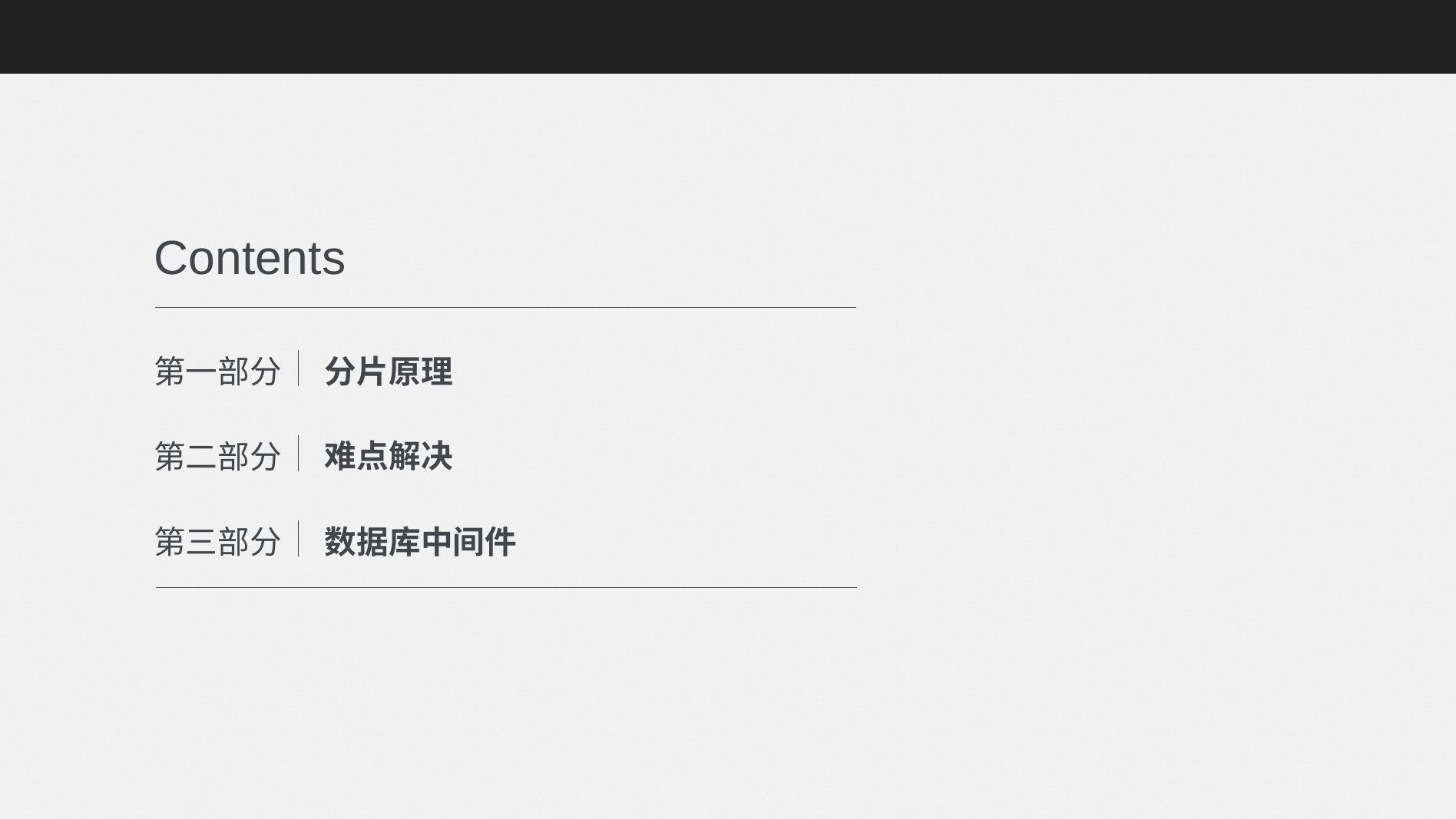

Contents

分片原理
第一部分

难点解决
第二部分

数据库中间件
第三部分